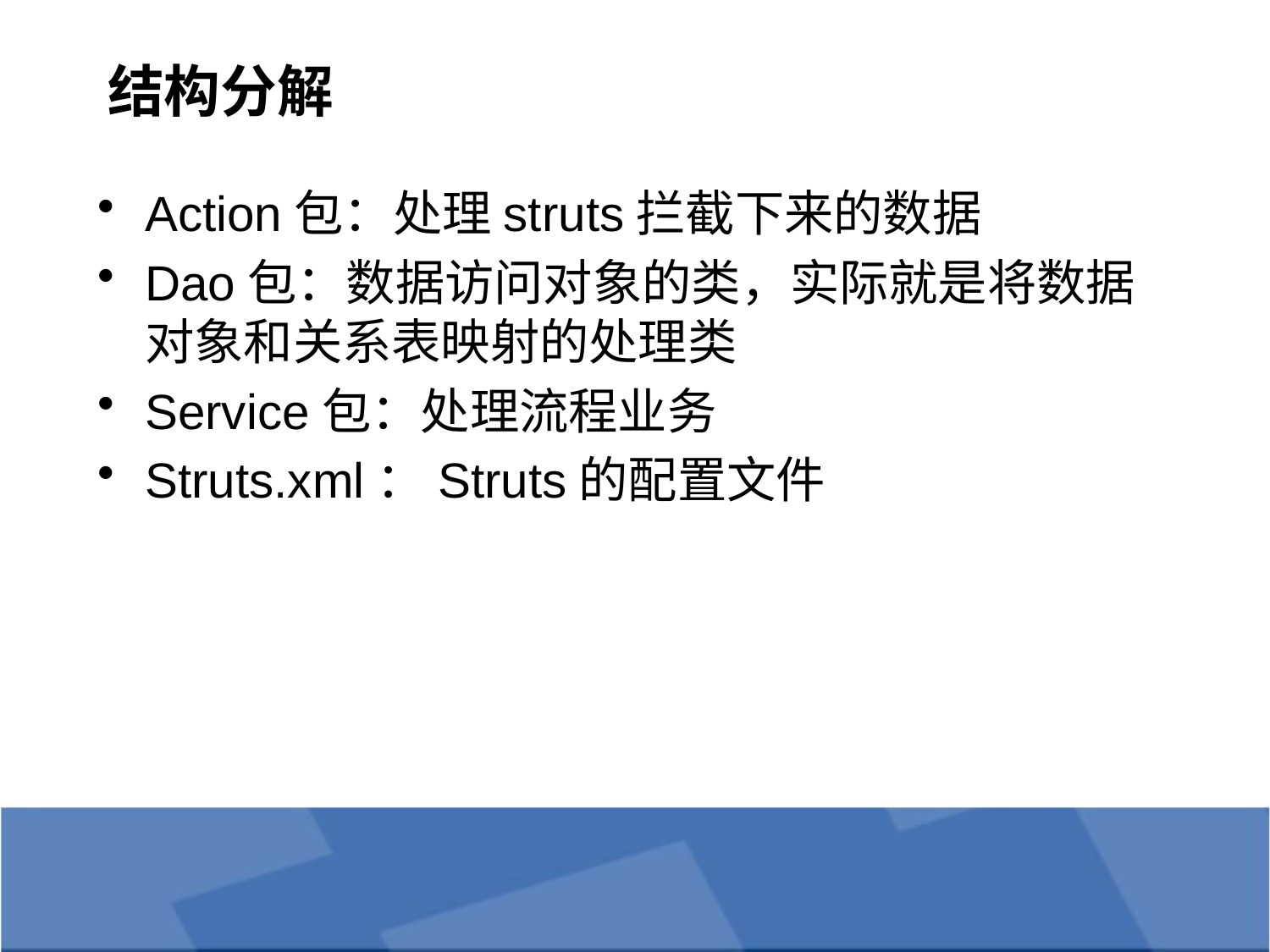

# 结构分解
Action包：处理struts拦截下来的数据
Dao包：数据访问对象的类，实际就是将数据对象和关系表映射的处理类
Service包：处理流程业务
Struts.xml：Struts的配置文件